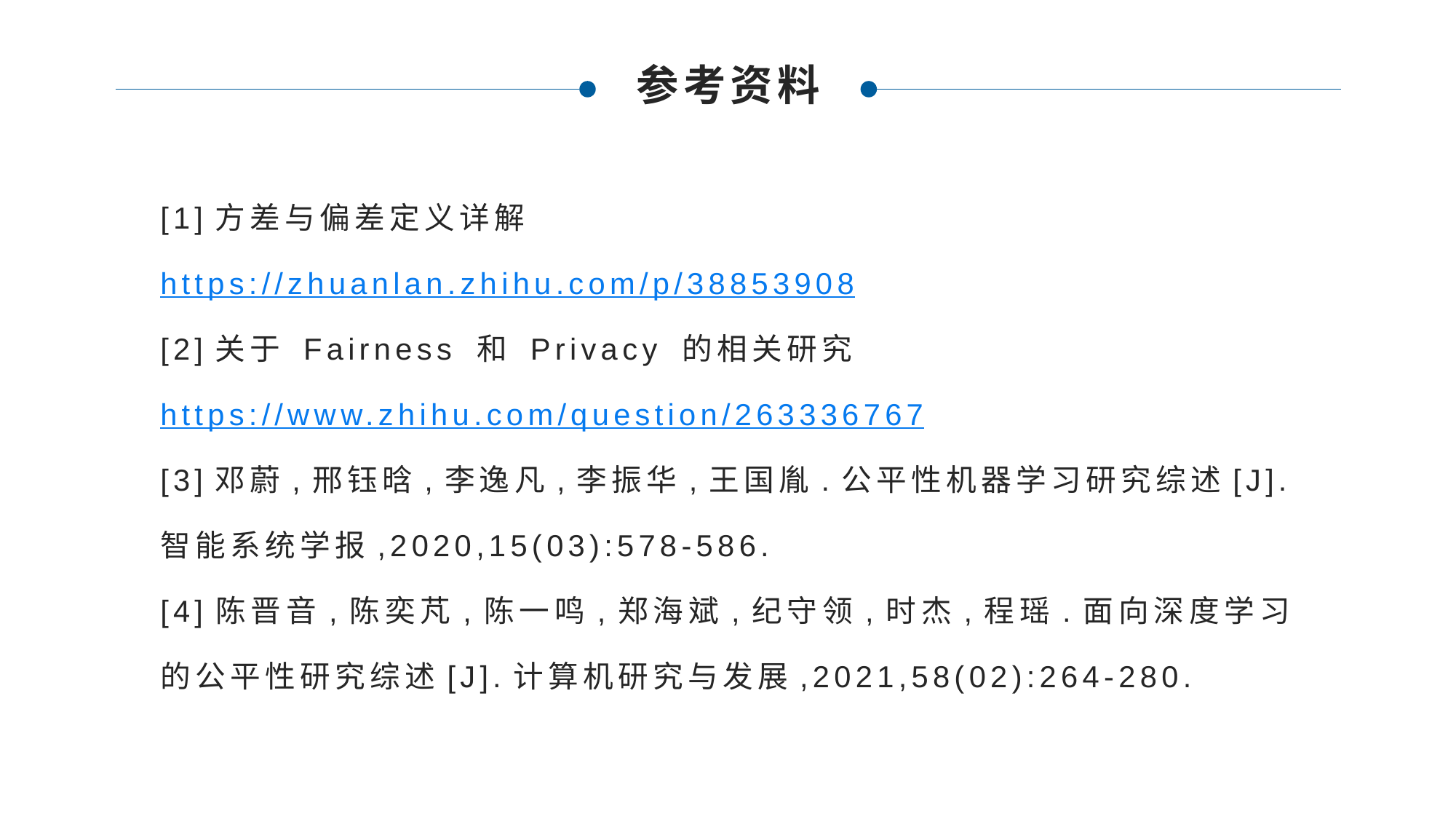

参考资料

[1]方差与偏差定义详解
https://zhuanlan.zhihu.com/p/38853908
[2]关于 Fairness 和 Privacy 的相关研究
https://www.zhihu.com/question/263336767
[3]邓蔚,邢钰晗,李逸凡,李振华,王国胤.公平性机器学习研究综述[J].智能系统学报,2020,15(03):578-586.
[4]陈晋音,陈奕芃,陈一鸣,郑海斌,纪守领,时杰,程瑶.面向深度学习的公平性研究综述[J].计算机研究与发展,2021,58(02):264-280.